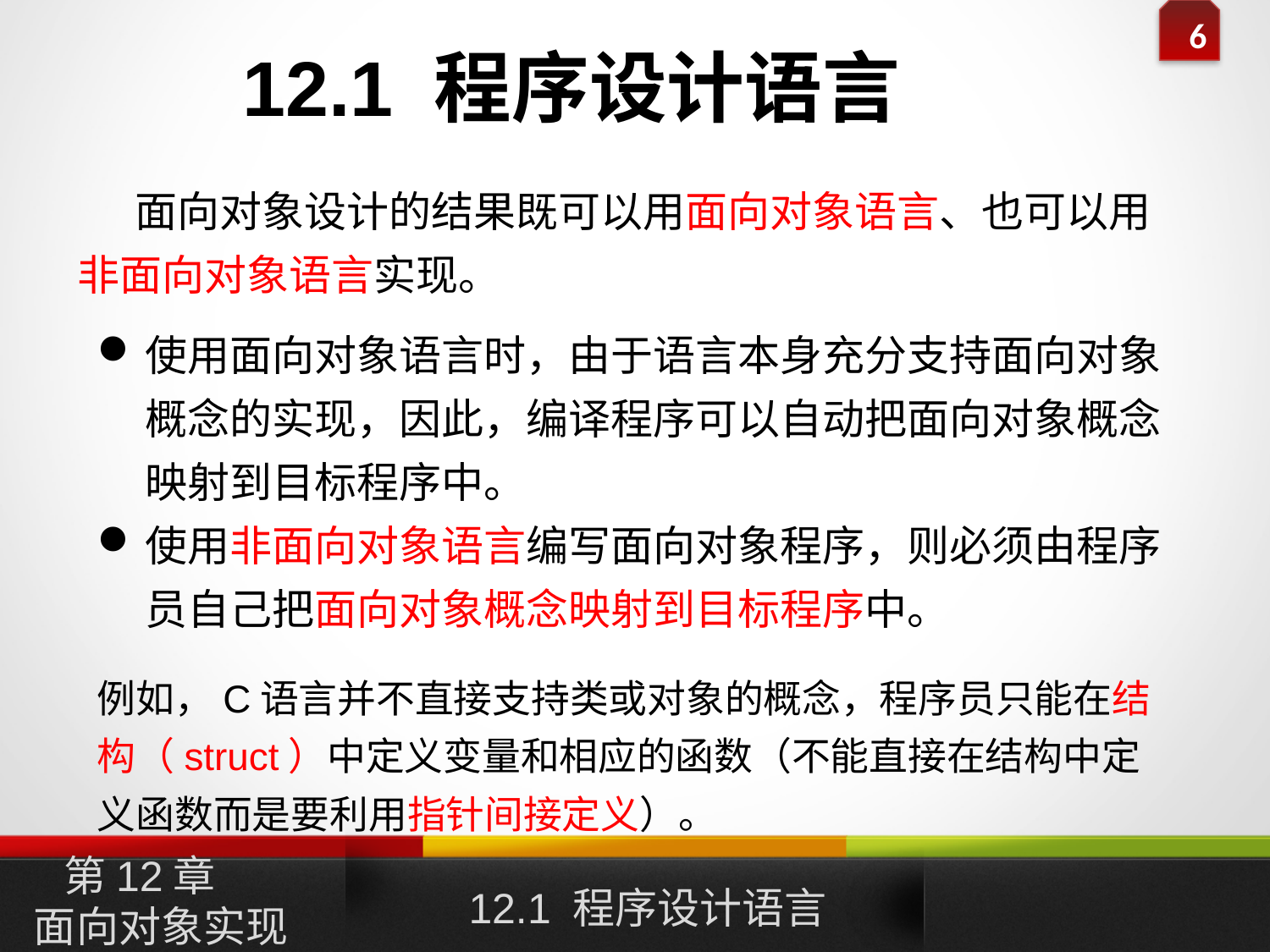

12.1 程序设计语言
     面向对象设计的结果既可以用面向对象语言、也可以用非面向对象语言实现。
使用面向对象语言时，由于语言本身充分支持面向对象概念的实现，因此，编译程序可以自动把面向对象概念映射到目标程序中。
使用非面向对象语言编写面向对象程序，则必须由程序员自己把面向对象概念映射到目标程序中。
例如，C语言并不直接支持类或对象的概念，程序员只能在结构（struct）中定义变量和相应的函数（不能直接在结构中定义函数而是要利用指针间接定义）。
12.1 程序设计语言